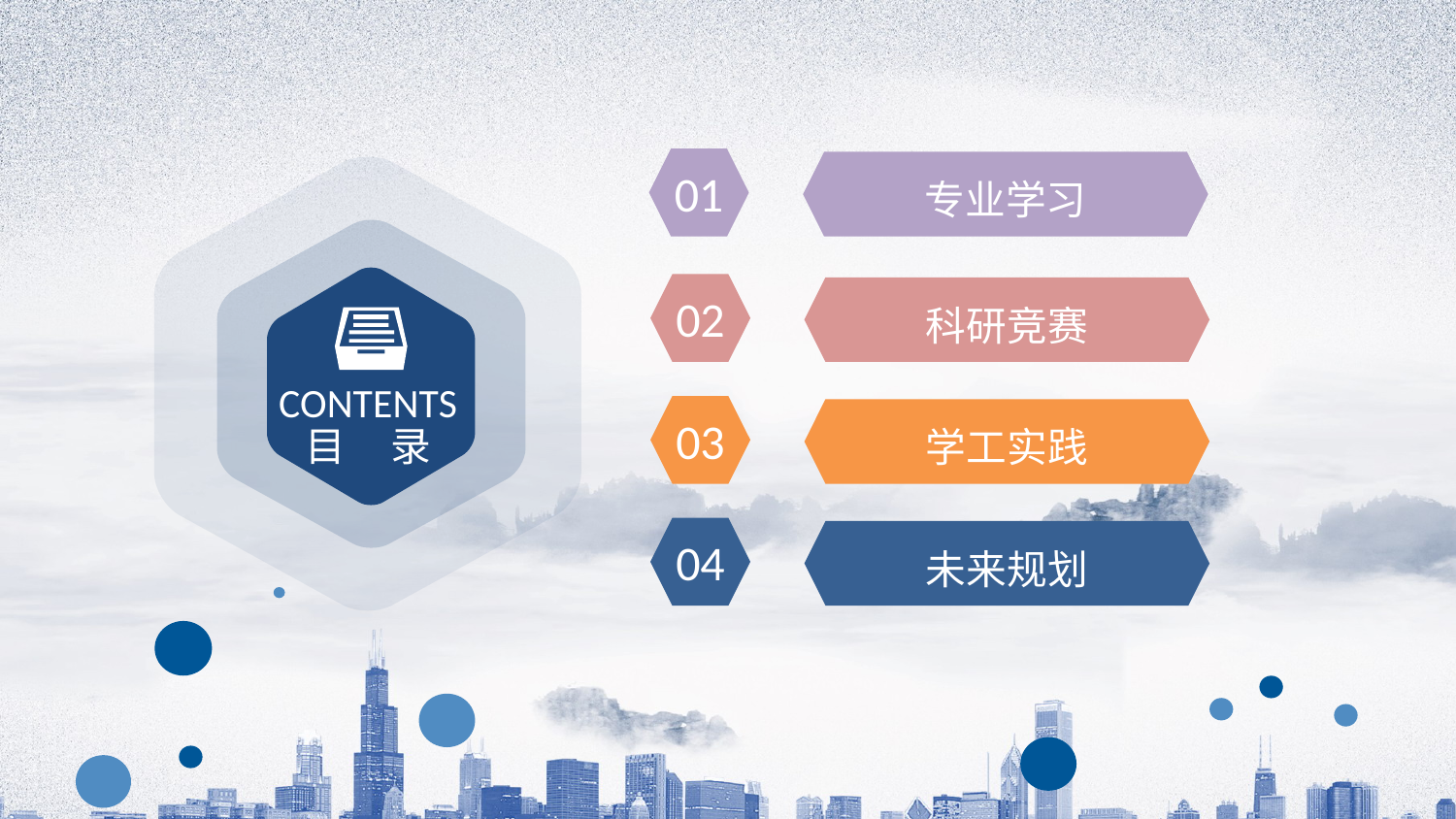

01
专业学习
02
科研竞赛
03
学工实践
04
未来规划

CONTENTS
目     录